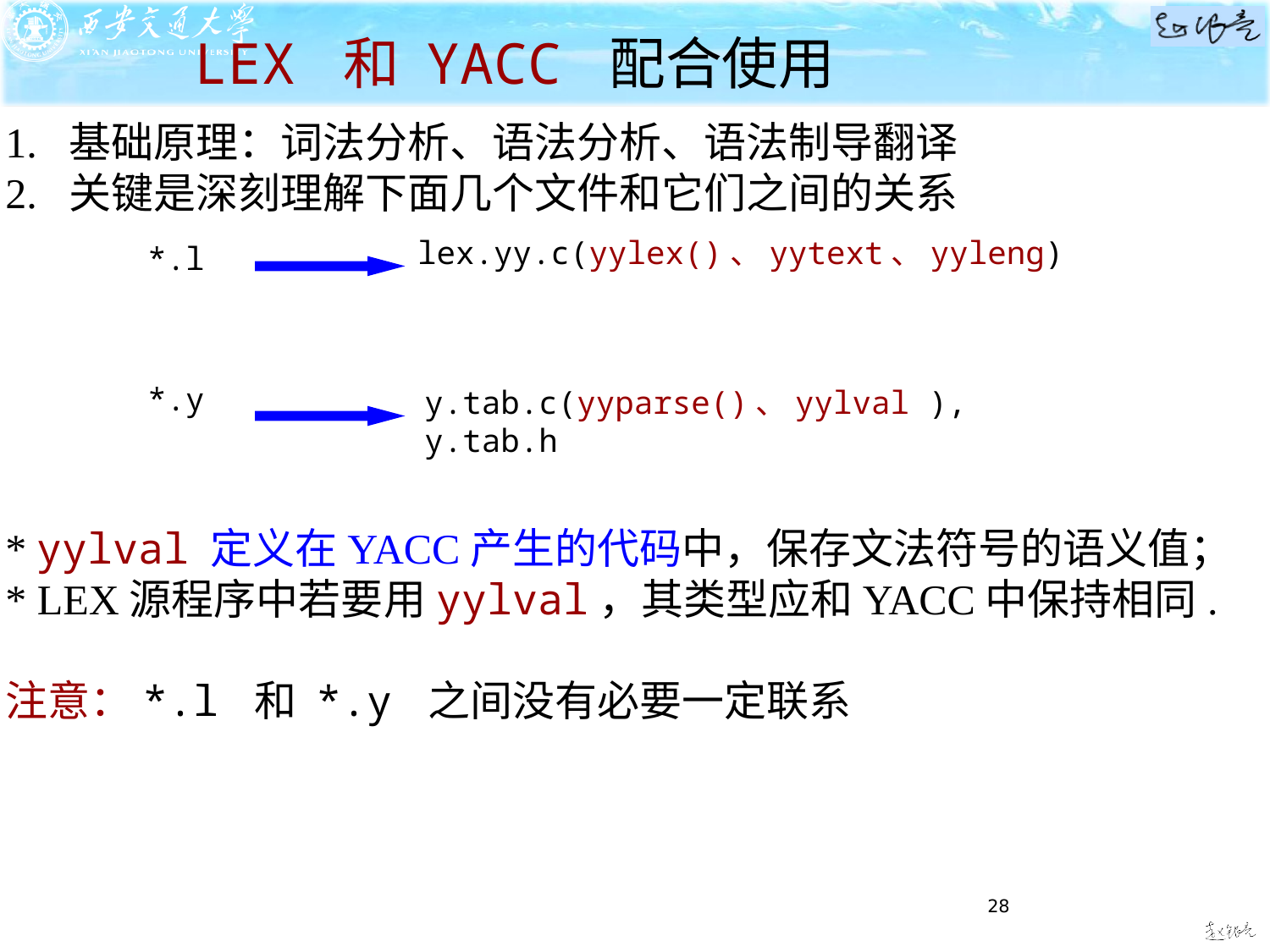

# LEX 和 YACC 配合使用
1.  基础原理：词法分析、语法分析、语法制导翻译
2.  关键是深刻理解下面几个文件和它们之间的关系

* yylval 定义在YACC产生的代码中，保存文法符号的语义值；
* LEX源程序中若要用yylval，其类型应和YACC中保持相同.

注意：*.l 和 *.y 之间没有必要一定联系
lex.yy.c(yylex()、yytext、yyleng)
*.l

*.y
y.tab.c(yyparse()、yylval ),
y.tab.h

28